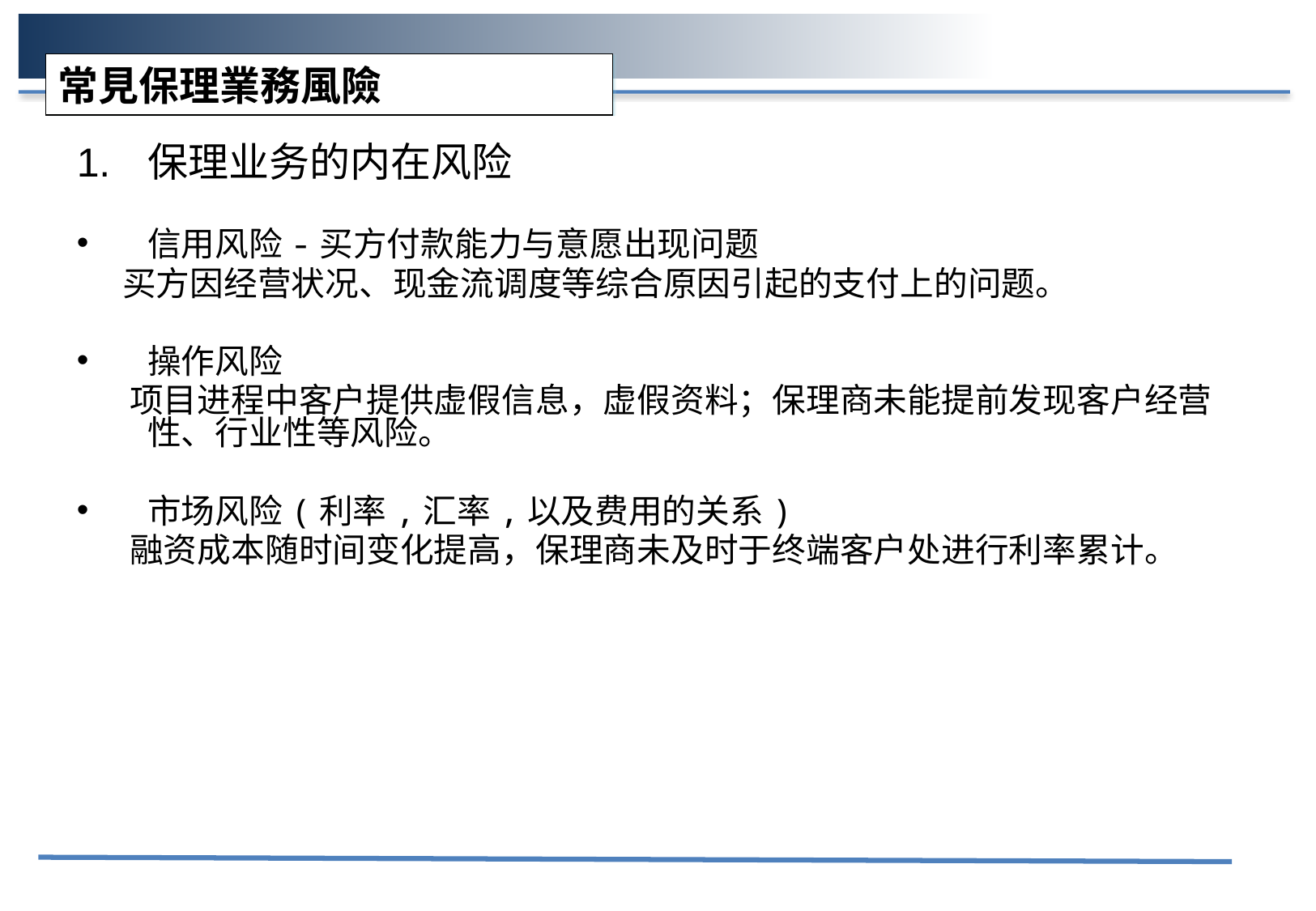

常見保理業務風險
保理业务的内在风险

信用风险-买方付款能力与意愿出现问题
     买方因经营状况、现金流调度等综合原因引起的支付上的问题。

操作风险
      项目进程中客户提供虚假信息，虚假资料；保理商未能提前发现客户经营性、行业性等风险。

市场风险(利率,汇率,以及费用的关系)
      融资成本随时间变化提高，保理商未及时于终端客户处进行利率累计。